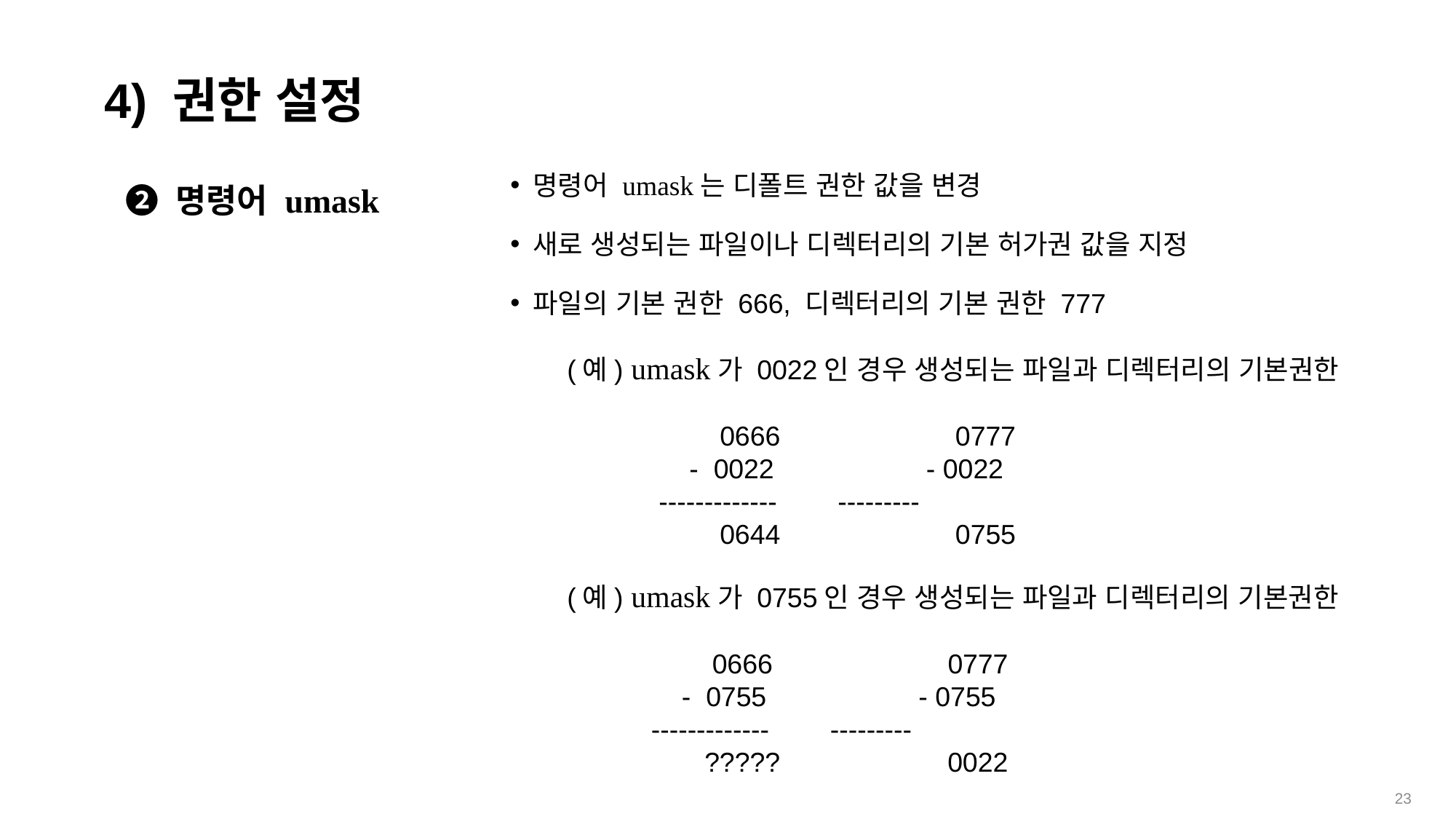

4) 권한 설정
❷ 명령어 umask
명령어 umask는 디폴트 권한 값을 변경
새로 생성되는 파일이나 디렉터리의 기본 허가권 값을 지정
파일의 기본 권한 666, 디렉터리의 기본 권한 777
(예) umask가 0022인 경우 생성되는 파일과 디렉터리의 기본권한

                    0666                       0777
                -  0022                    - 0022
            -------------        ---------
                    0644                       0755
(예) umask가 0755인 경우 생성되는 파일과 디렉터리의 기본권한

                   0666                       0777
               -  0755                    - 0755
           -------------        ---------
                  ?????                      0022
23